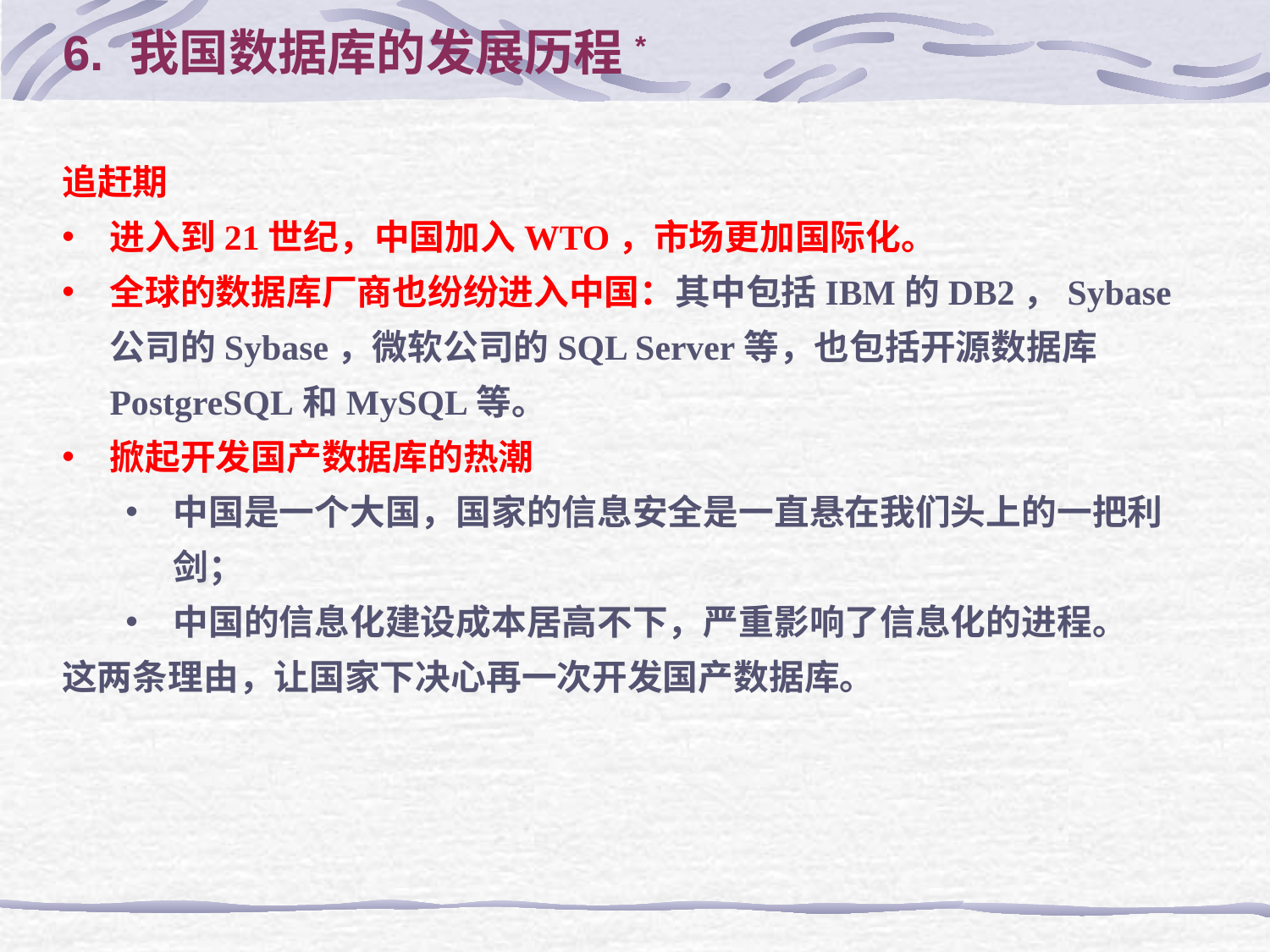

6. 我国数据库的发展历程*
追赶期
进入到21世纪，中国加入WTO，市场更加国际化。
全球的数据库厂商也纷纷进入中国：其中包括IBM的DB2，Sybase公司的Sybase，微软公司的SQL Server等，也包括开源数据库PostgreSQL和MySQL等。
掀起开发国产数据库的热潮
中国是一个大国，国家的信息安全是一直悬在我们头上的一把利剑；
中国的信息化建设成本居高不下，严重影响了信息化的进程。
这两条理由，让国家下决心再一次开发国产数据库。